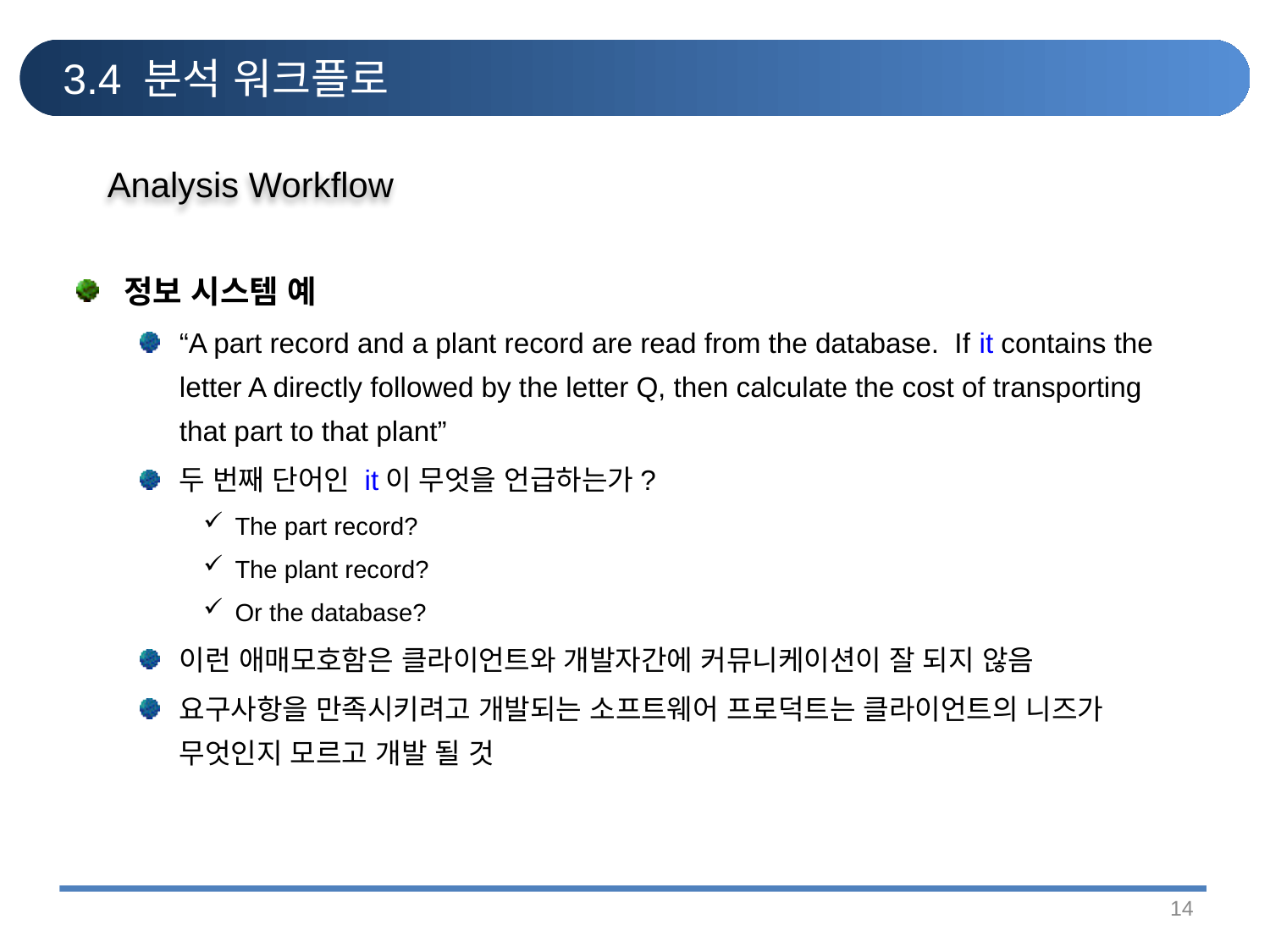

# 3.4 분석 워크플로
Analysis Workflow
정보 시스템 예
“A part record and a plant record are read from the database.  If it contains the letter A directly followed by the letter Q, then calculate the cost of transporting that part to that plant”
두 번째 단어인 it이 무엇을 언급하는가?
The part record?
The plant record?
Or the database?
이런 애매모호함은 클라이언트와 개발자간에 커뮤니케이션이 잘 되지 않음
요구사항을 만족시키려고 개발되는 소프트웨어 프로덕트는 클라이언트의 니즈가 무엇인지 모르고 개발 될 것
14